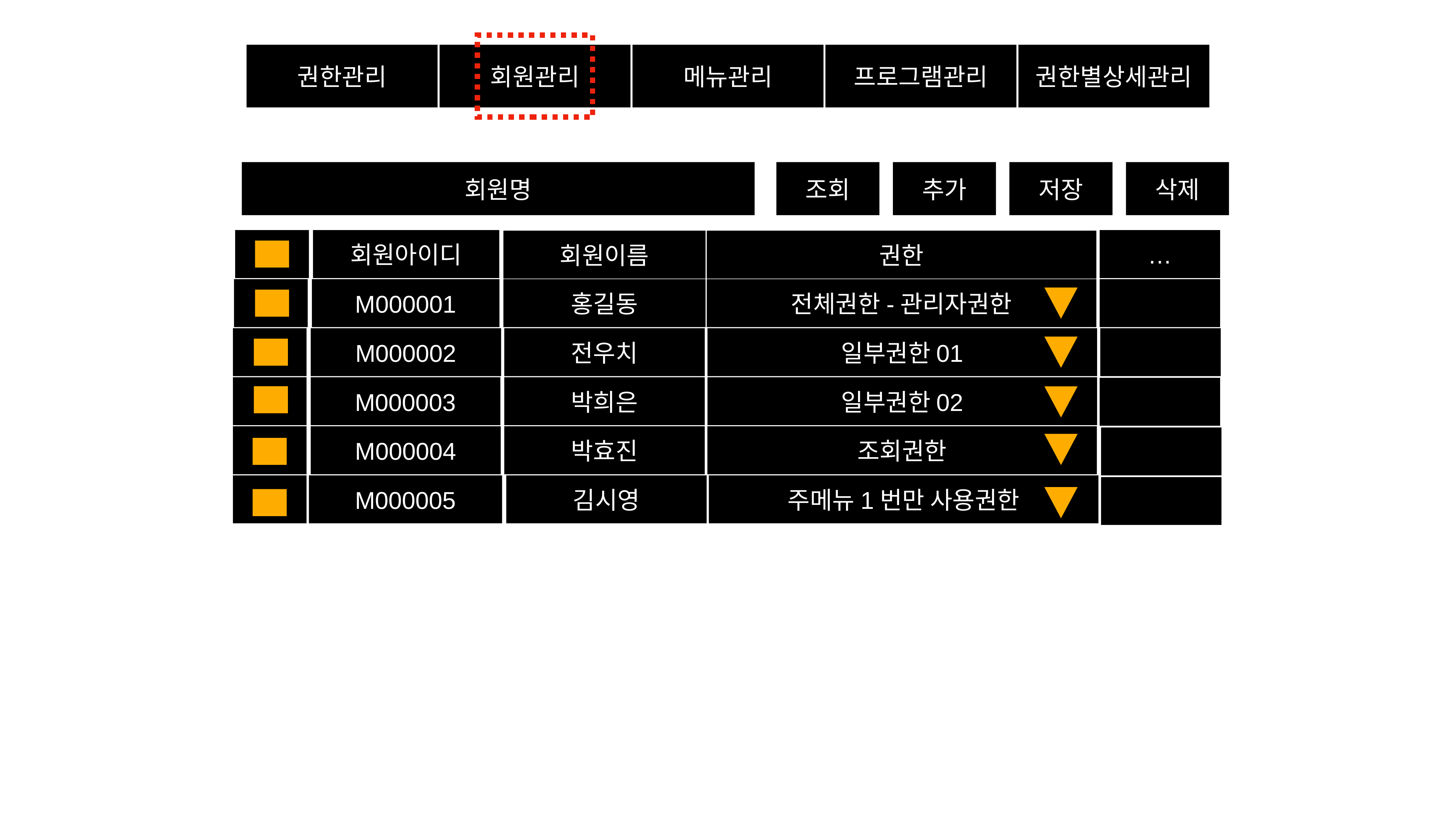

권한관리
회원관리
메뉴관리
프로그램관리
권한별상세관리
회원명
조회
추가
저장
삭제

회원아이디
…
회원이름
권한

M000001
홍길동
전체권한-관리자권한

M000002
전우치
일부권한01

일부권한02

M000003
박희은

M000004
박효진
조회권한

M000005
김시영
주메뉴1번만 사용권한